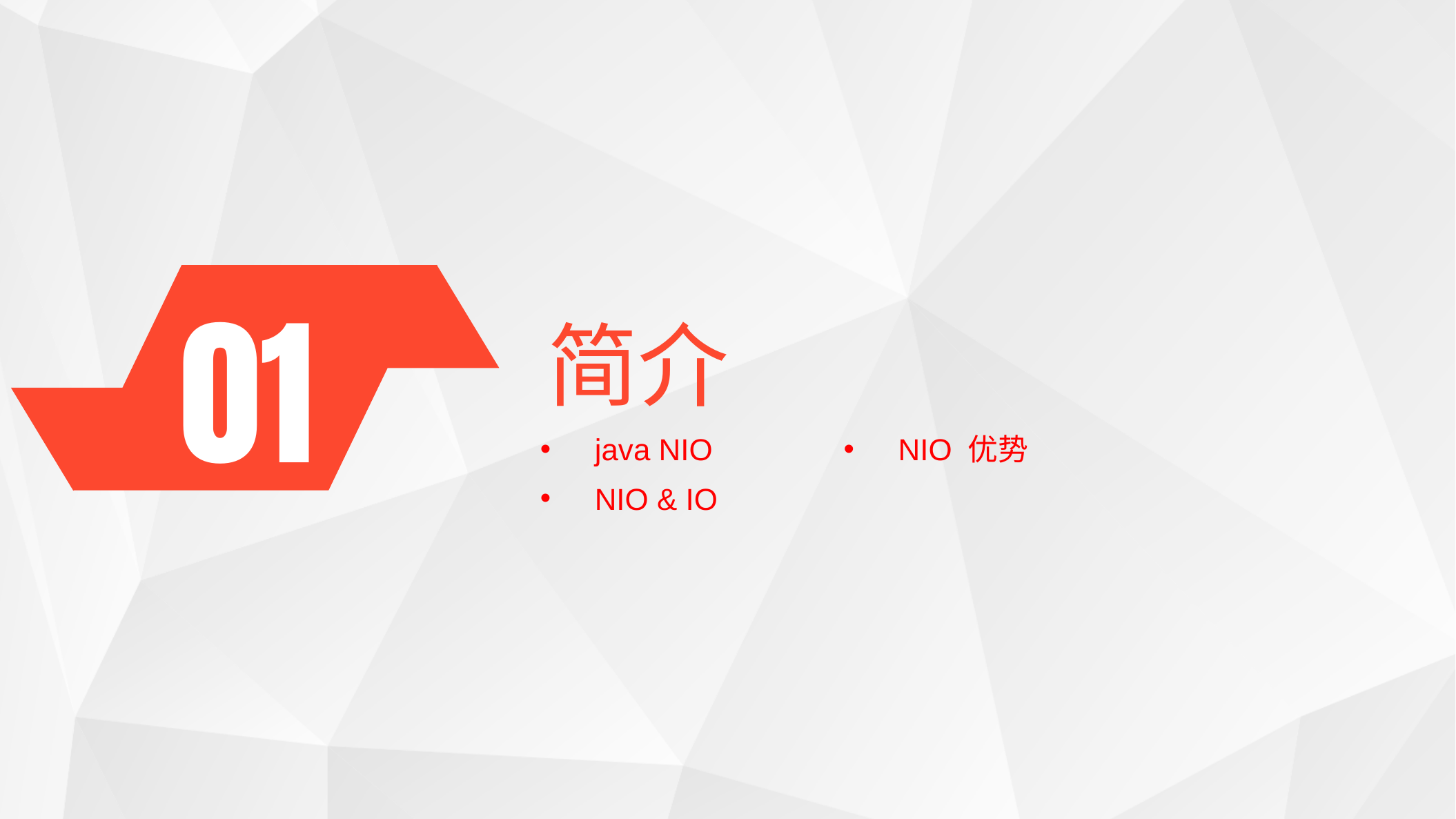

01

简介
java NIO
NIO 优势
NIO & IO